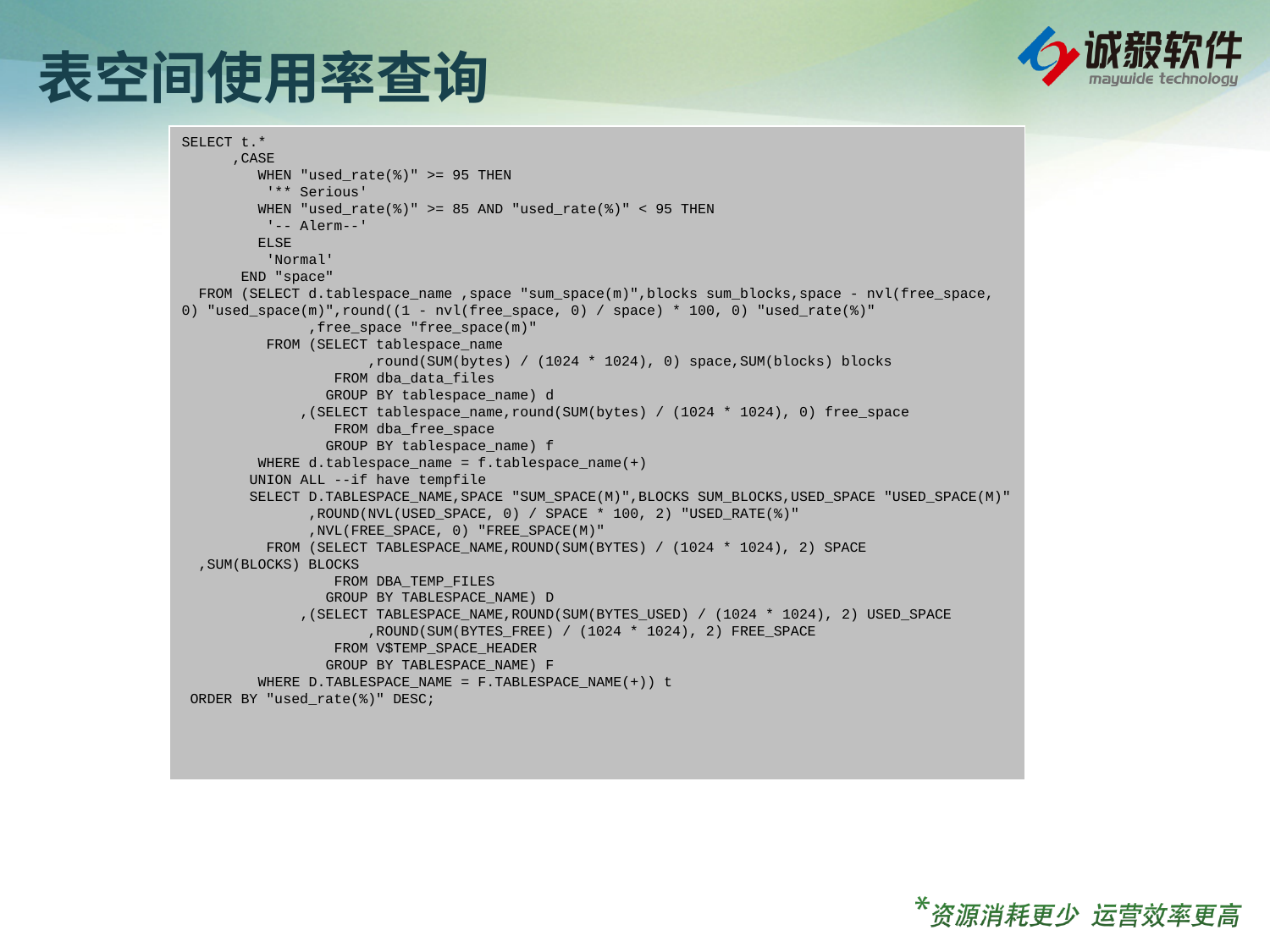

# 表空间使用率查询
SELECT t.*
      ,CASE
         WHEN "used_rate(%)" >= 95 THEN
          '** Serious'
         WHEN "used_rate(%)" >= 85 AND "used_rate(%)" < 95 THEN
          '-- Alerm--'
         ELSE
          'Normal'
       END "space"
  FROM (SELECT d.tablespace_name ,space "sum_space(m)",blocks sum_blocks,space - nvl(free_space, 0) "used_space(m)",round((1 - nvl(free_space, 0) / space) * 100, 0) "used_rate(%)"
               ,free_space "free_space(m)"
          FROM (SELECT tablespace_name
                      ,round(SUM(bytes) / (1024 * 1024), 0) space,SUM(blocks) blocks
                  FROM dba_data_files
                 GROUP BY tablespace_name) d
              ,(SELECT tablespace_name,round(SUM(bytes) / (1024 * 1024), 0) free_space
                  FROM dba_free_space
                 GROUP BY tablespace_name) f
         WHERE d.tablespace_name = f.tablespace_name(+)
        UNION ALL --if have tempfile
        SELECT D.TABLESPACE_NAME,SPACE "SUM_SPACE(M)",BLOCKS SUM_BLOCKS,USED_SPACE "USED_SPACE(M)"
               ,ROUND(NVL(USED_SPACE, 0) / SPACE * 100, 2) "USED_RATE(%)"
               ,NVL(FREE_SPACE, 0) "FREE_SPACE(M)"
          FROM (SELECT TABLESPACE_NAME,ROUND(SUM(BYTES) / (1024 * 1024), 2) SPACE                    ,SUM(BLOCKS) BLOCKS
                  FROM DBA_TEMP_FILES
                 GROUP BY TABLESPACE_NAME) D
              ,(SELECT TABLESPACE_NAME,ROUND(SUM(BYTES_USED) / (1024 * 1024), 2) USED_SPACE
                      ,ROUND(SUM(BYTES_FREE) / (1024 * 1024), 2) FREE_SPACE
                  FROM V$TEMP_SPACE_HEADER
                 GROUP BY TABLESPACE_NAME) F
         WHERE D.TABLESPACE_NAME = F.TABLESPACE_NAME(+)) t
 ORDER BY "used_rate(%)" DESC;